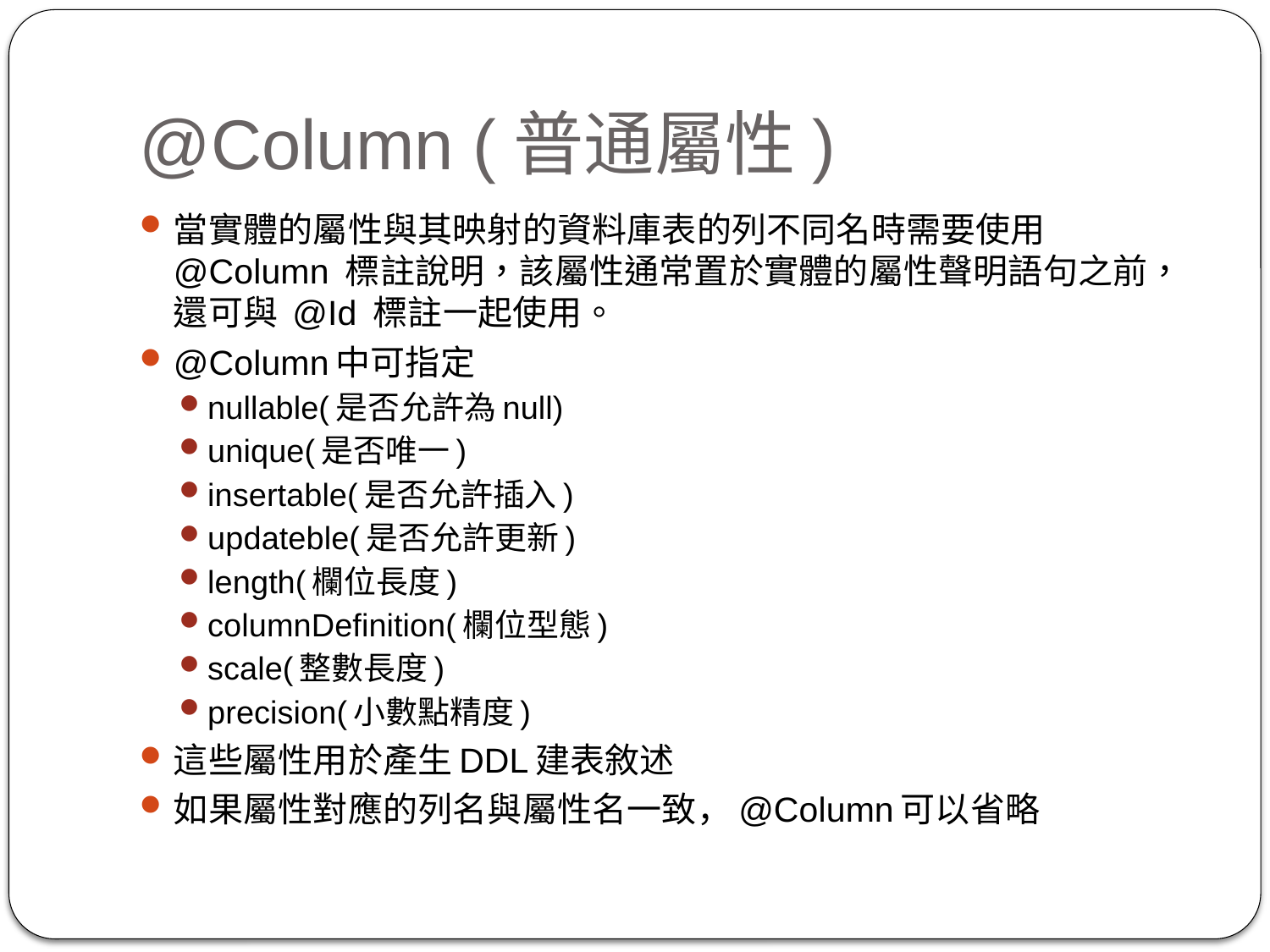

# @Column (普通屬性)
當實體的屬性與其映射的資料庫表的列不同名時需要使用@Column 標註說明，該屬性通常置於實體的屬性聲明語句之前，還可與 @Id 標註一起使用。
@Column中可指定
nullable(是否允許為null)
unique(是否唯一)
insertable(是否允許插入)
updateble(是否允許更新)
length(欄位長度)
columnDefinition(欄位型態)
scale(整數長度)
precision(小數點精度)
這些屬性用於產生DDL建表敘述
如果屬性對應的列名與屬性名一致，@Column可以省略